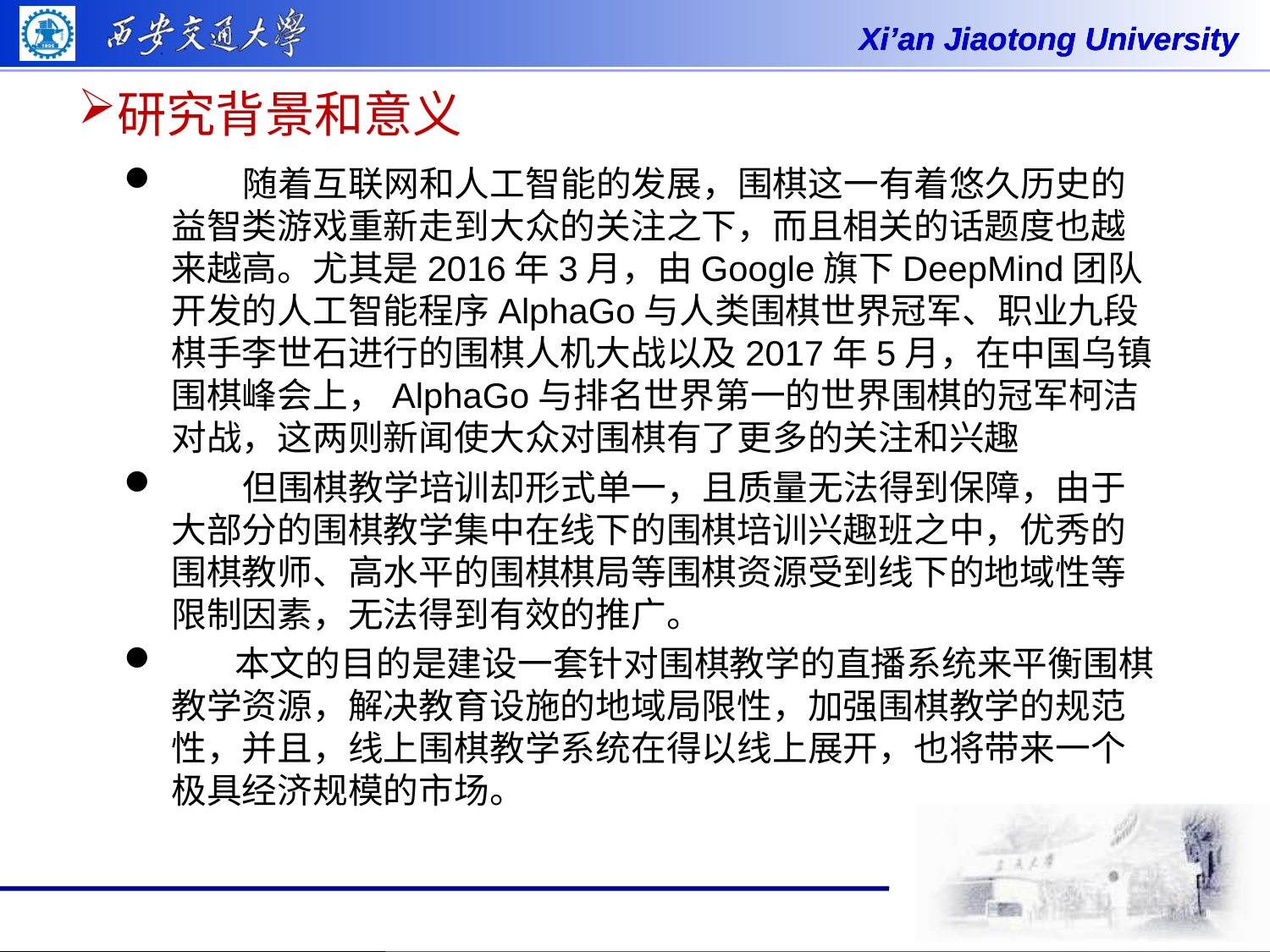

# 研究背景和意义
        随着互联网和人工智能的发展，围棋这一有着悠久历史的益智类游戏重新走到大众的关注之下，而且相关的话题度也越来越高。尤其是2016年3月，由Google旗下DeepMind团队开发的人工智能程序AlphaGo与人类围棋世界冠军、职业九段棋手李世石进行的围棋人机大战以及2017年5月，在中国乌镇围棋峰会上，AlphaGo与排名世界第一的世界围棋的冠军柯洁对战，这两则新闻使大众对围棋有了更多的关注和兴趣
        但围棋教学培训却形式单一，且质量无法得到保障，由于大部分的围棋教学集中在线下的围棋培训兴趣班之中，优秀的围棋教师、高水平的围棋棋局等围棋资源受到线下的地域性等限制因素，无法得到有效的推广。
       本文的目的是建设一套针对围棋教学的直播系统来平衡围棋教学资源，解决教育设施的地域局限性，加强围棋教学的规范性，并且，线上围棋教学系统在得以线上展开，也将带来一个极具经济规模的市场。